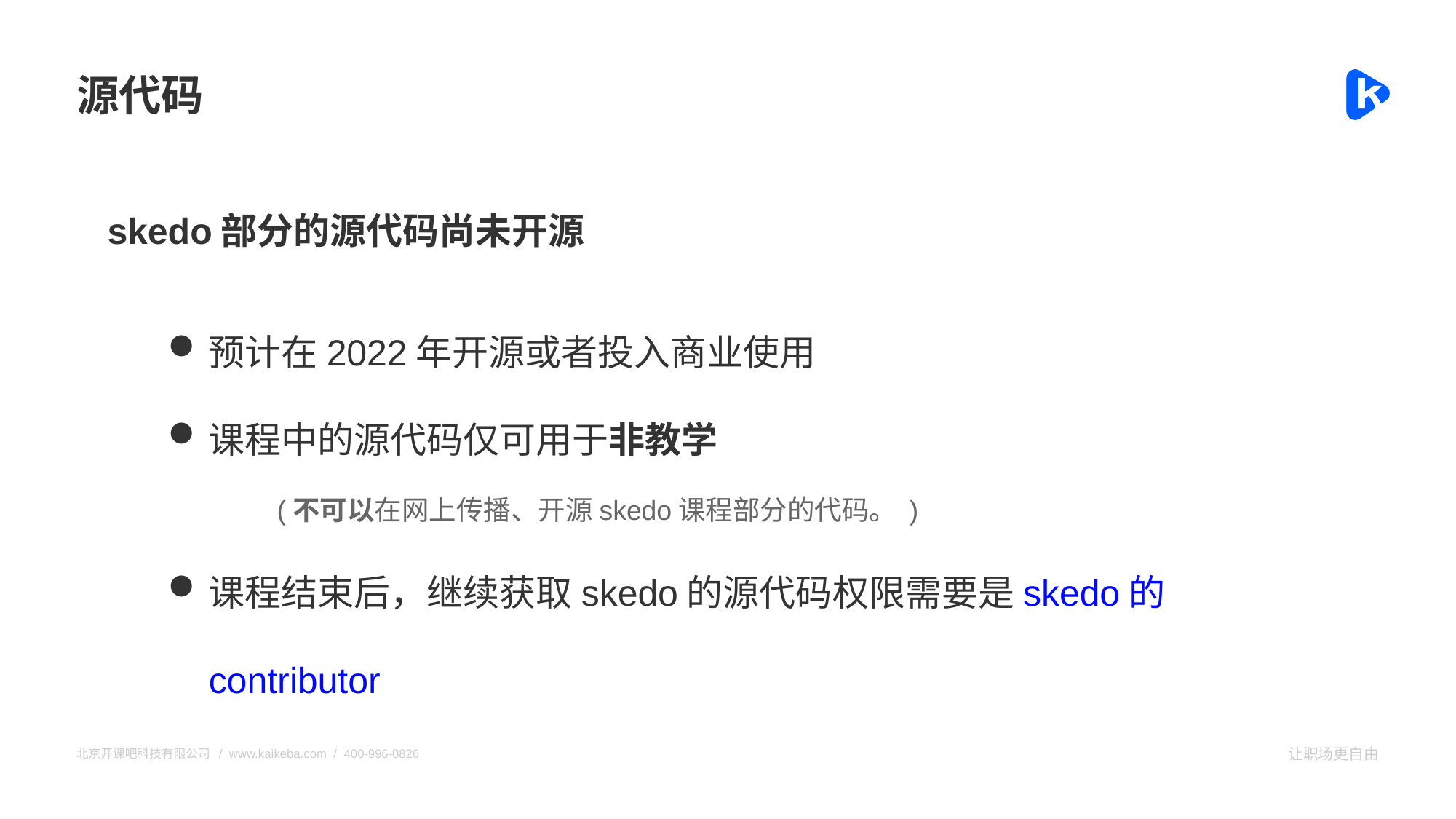

源代码
skedo部分的源代码尚未开源
预计在2022年开源或者投入商业使用
课程中的源代码仅可用于非教学
	(不可以在网上传播、开源skedo课程部分的代码。 )
课程结束后，继续获取skedo的源代码权限需要是skedo的contributor